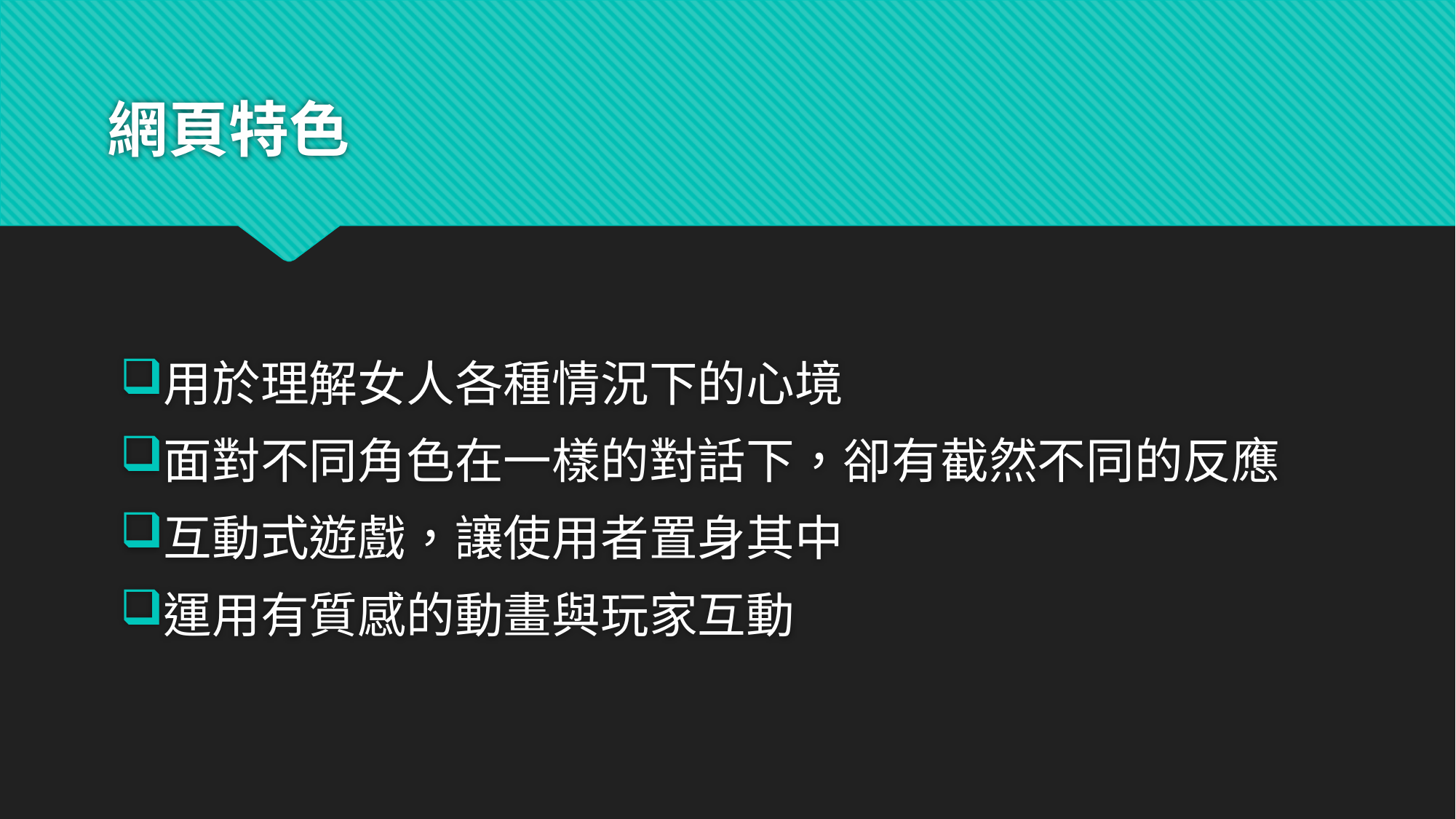

# 網頁特色
用於理解女人各種情況下的心境
面對不同角色在一樣的對話下，卻有截然不同的反應
互動式遊戲，讓使用者置身其中
運用有質感的動畫與玩家互動